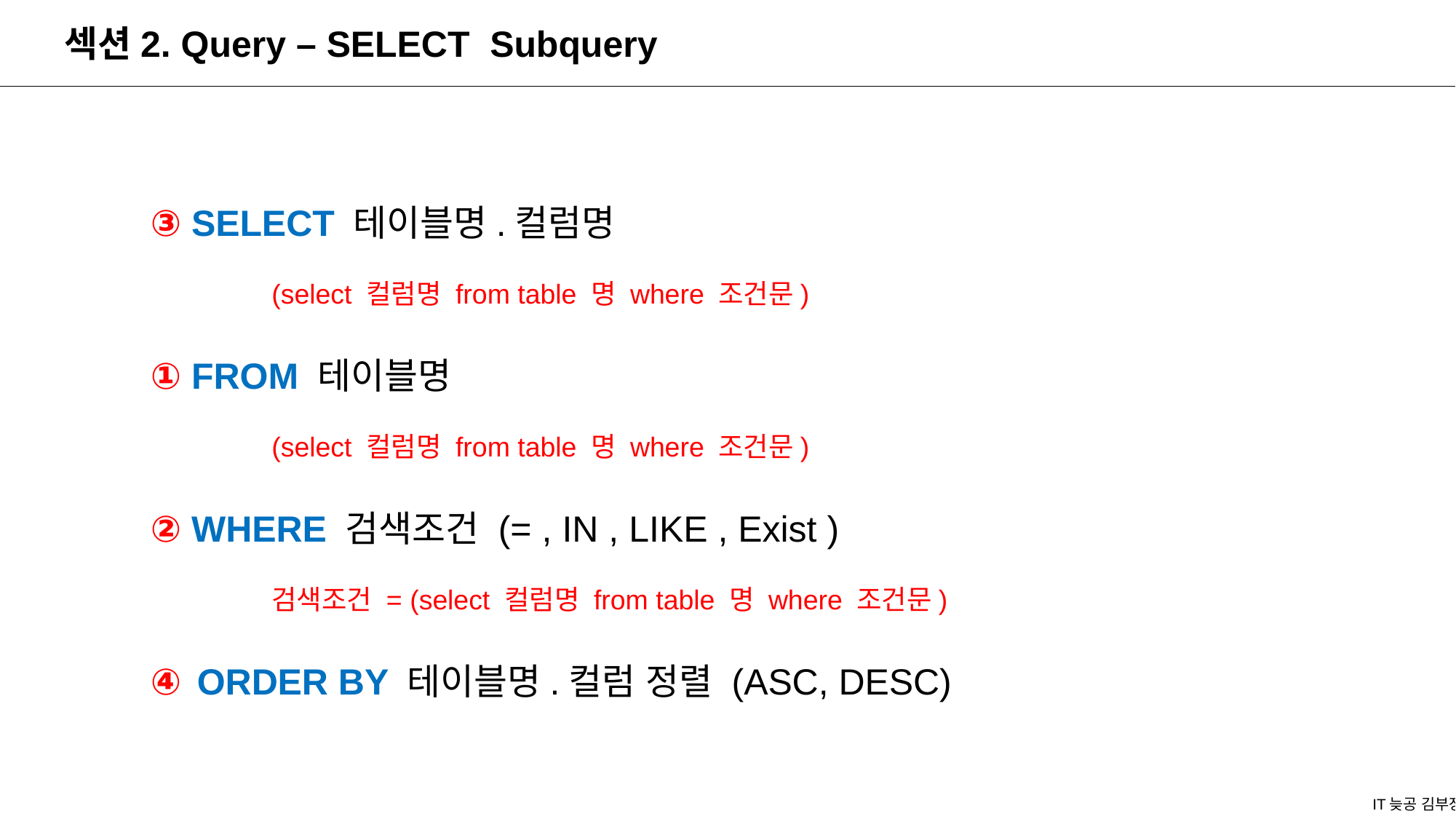

섹션2. Query – SELECT  Subquery
③ SELECT 테이블명.컬럼명
               (select 컬럼명 from table 명 where 조건문)
① FROM 테이블명
               (select 컬럼명 from table 명 where 조건문)
② WHERE 검색조건 (= , IN , LIKE , Exist )
               검색조건 = (select 컬럼명 from table 명 where 조건문)
④ ORDER BY 테이블명.컬럼 정렬 (ASC, DESC)
IT늦공 김부장